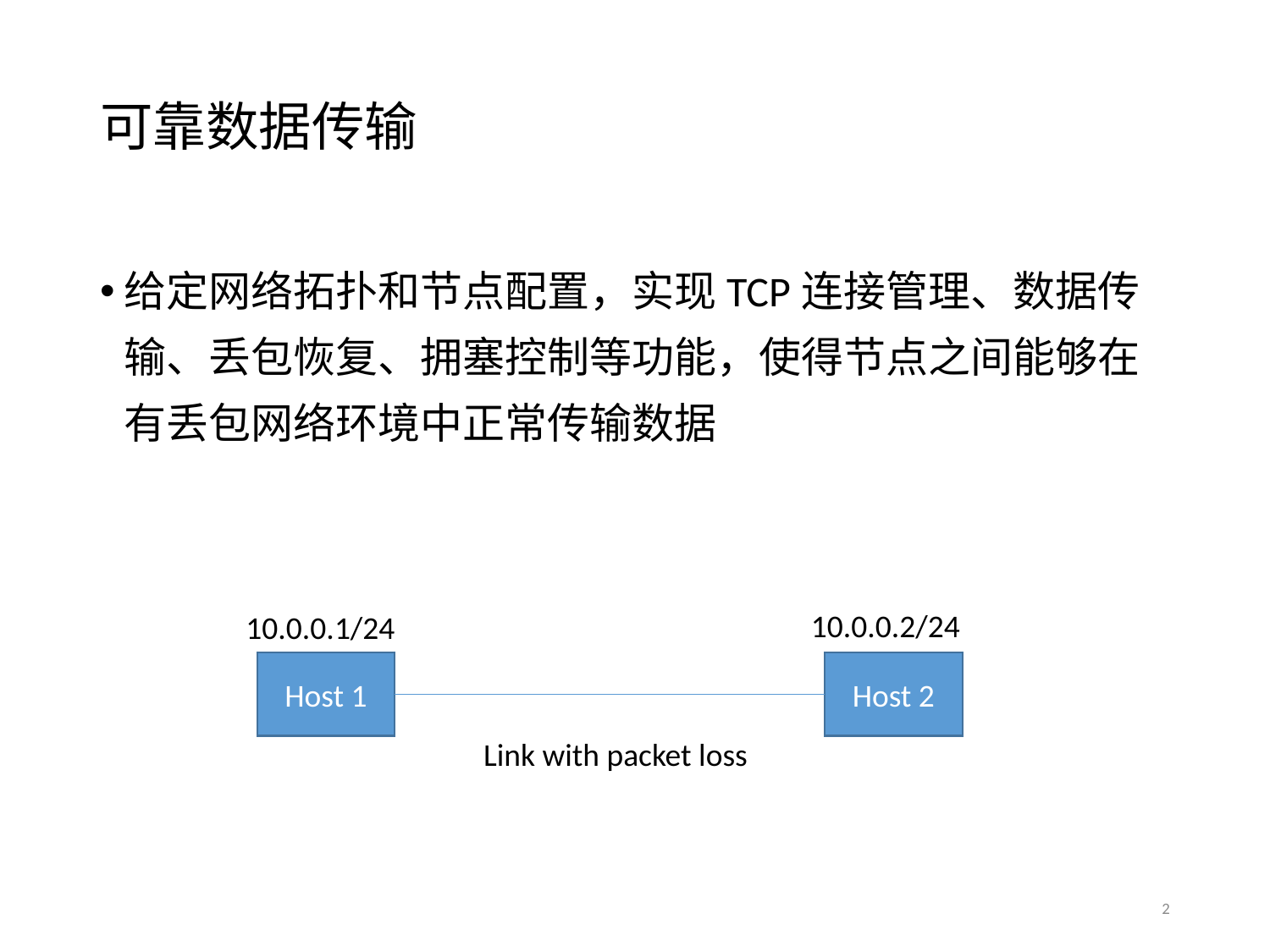

# 可靠数据传输
给定网络拓扑和节点配置，实现TCP连接管理、数据传输、丢包恢复、拥塞控制等功能，使得节点之间能够在有丢包网络环境中正常传输数据

10.0.0.2/24
10.0.0.1/24
Host 1
Host 2
Link with packet loss
2